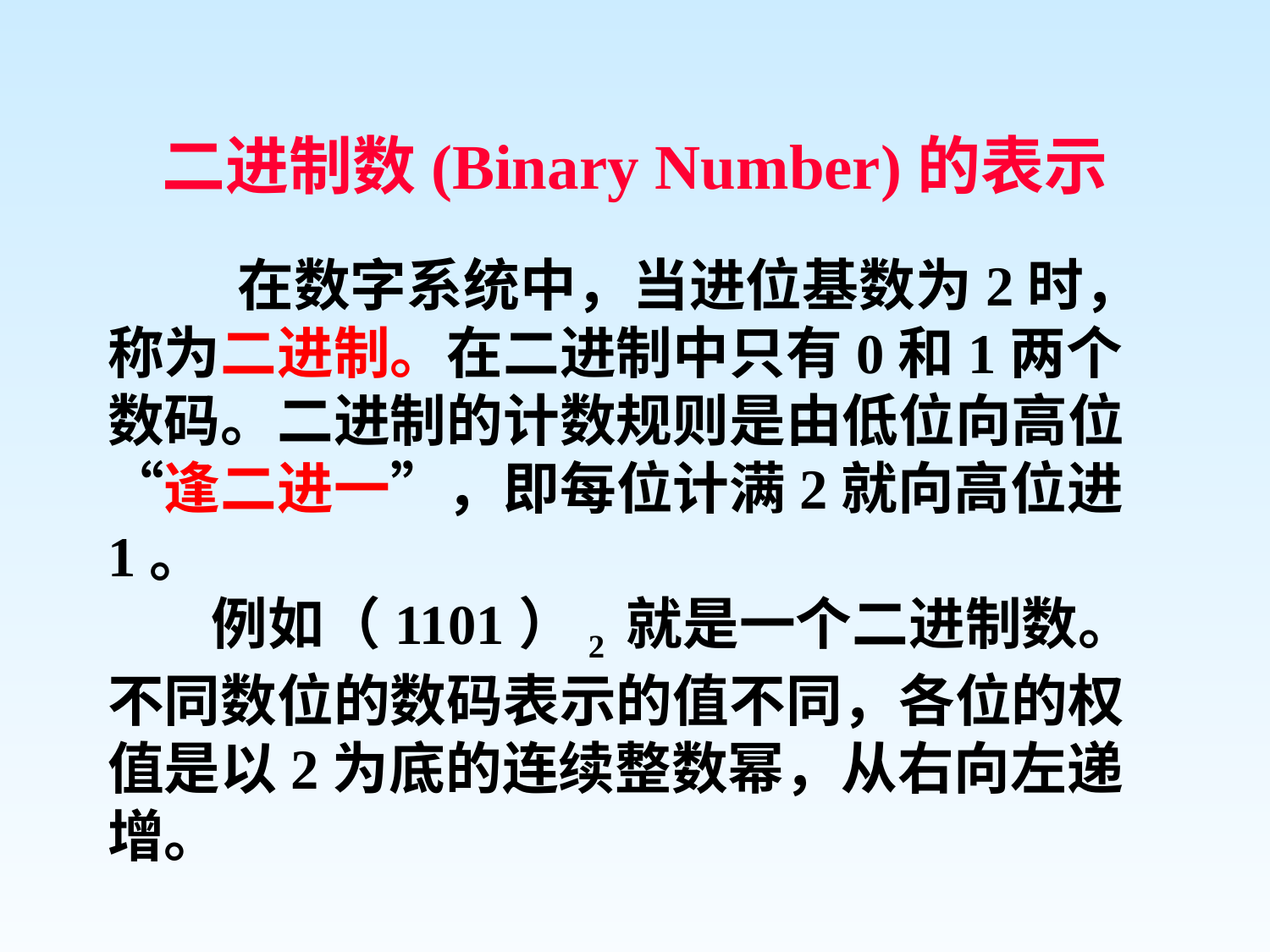

# 二进制数(Binary Number)的表示
         在数字系统中，当进位基数为2时，称为二进制。在二进制中只有0和1两个数码。二进制的计数规则是由低位向高位“逢二进一”，即每位计满2就向高位进1。
       例如（1101）2 就是一个二进制数。不同数位的数码表示的值不同，各位的权值是以2为底的连续整数幂，从右向左递增。
5